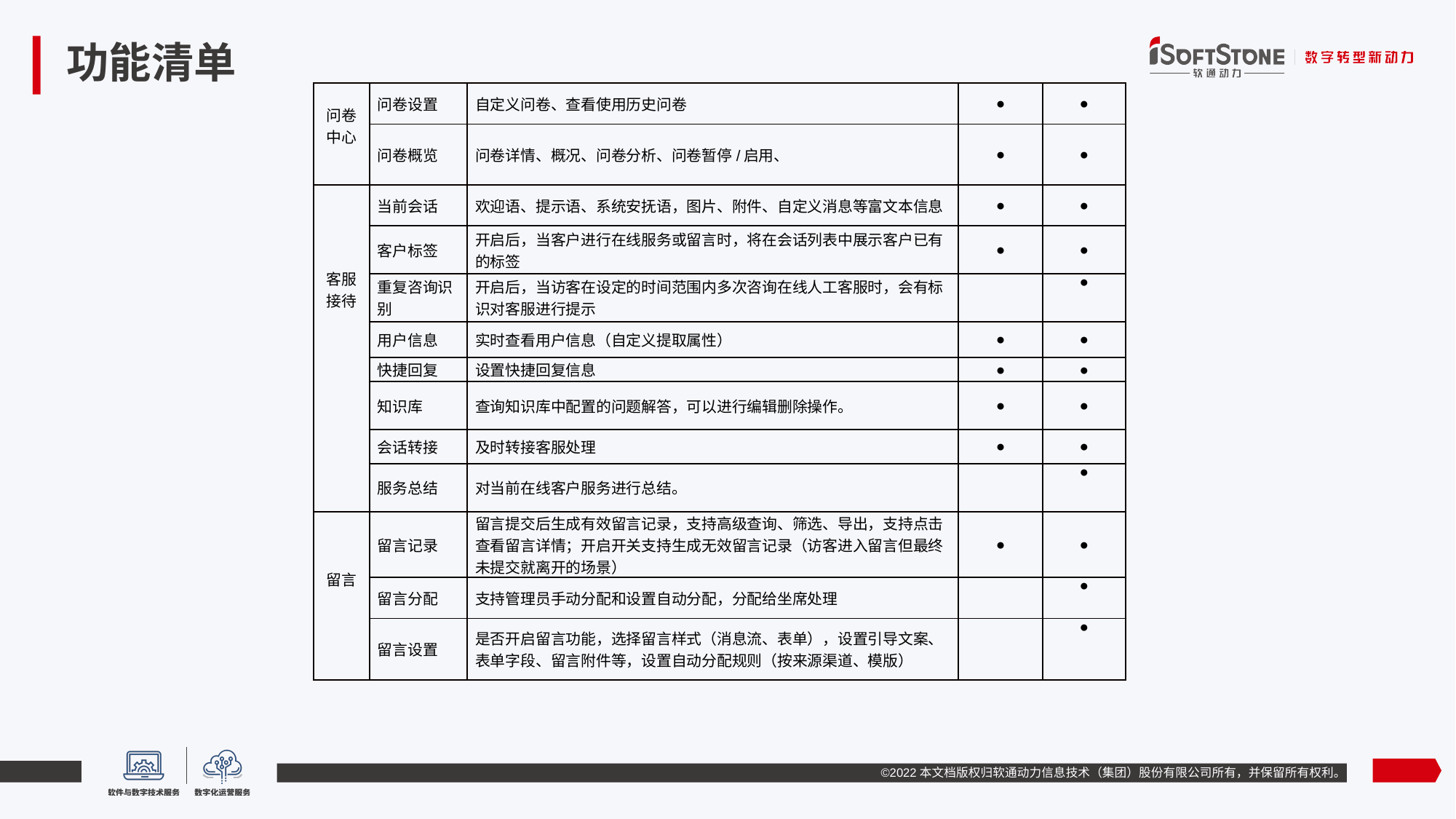

# 功能清单
| 问卷中心 | 问卷设置 | 自定义问卷、查看使用历史问卷 | ● | ● |
| --- | --- | --- | --- | --- |
|  | 问卷概览 | 问卷详情、概况、问卷分析、问卷暂停/启用、 | ● | ● |
| 客服接待 | 当前会话 | 欢迎语、提示语、系统安抚语，图片、附件、自定义消息等富文本信息 | ● | ● |
|  | 客户标签 | 开启后，当客户进行在线服务或留言时，将在会话列表中展示客户已有的标签 | ● | ● |
|  | 重复咨询识别 | 开启后，当访客在设定的时间范围内多次咨询在线人工客服时，会有标识对客服进行提示 |  | ● |
|  | 用户信息 | 实时查看用户信息（自定义提取属性） | ● | ● |
|  | 快捷回复 | 设置快捷回复信息 | ● | ● |
|  | 知识库 | 查询知识库中配置的问题解答，可以进行编辑删除操作。 | ● | ● |
|  | 会话转接 | 及时转接客服处理 | ● | ● |
|  | 服务总结 | 对当前在线客户服务进行总结。 |  | ● |
| 留言 | 留言记录 | 留言提交后生成有效留言记录，支持高级查询、筛选、导出，支持点击查看留言详情；开启开关支持生成无效留言记录（访客进入留言但最终未提交就离开的场景） | ● | ● |
|  | 留言分配 | 支持管理员手动分配和设置自动分配，分配给坐席处理 |  | ● |
|  | 留言设置 | 是否开启留言功能，选择留言样式（消息流、表单），设置引导文案、表单字段、留言附件等，设置自动分配规则（按来源渠道、模版） |  | ● |
5